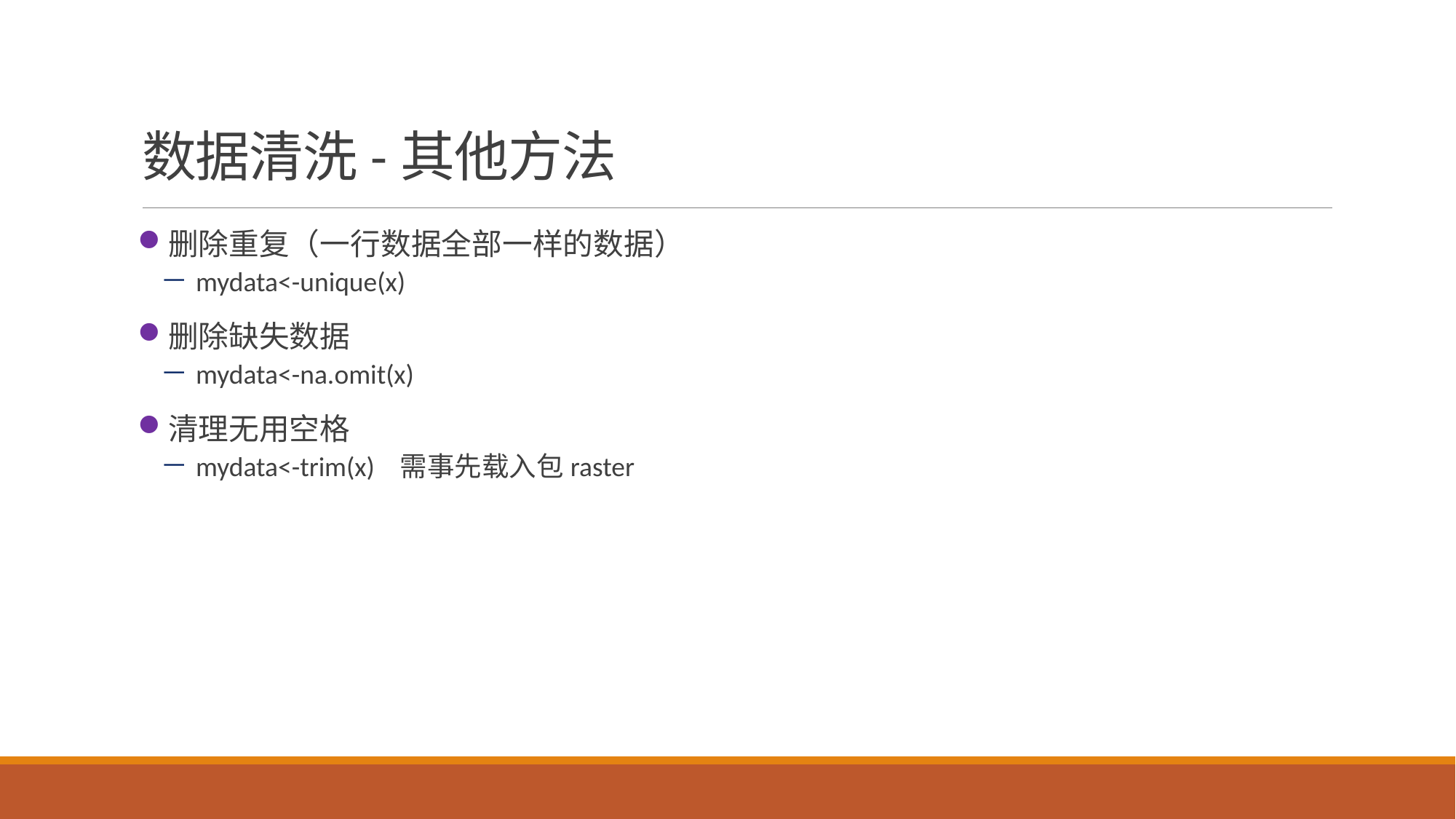

# 数据清洗-其他方法
删除重复（一行数据全部一样的数据）
mydata<-unique(x)
删除缺失数据
mydata<-na.omit(x)
清理无用空格
mydata<-trim(x)   需事先载入包raster